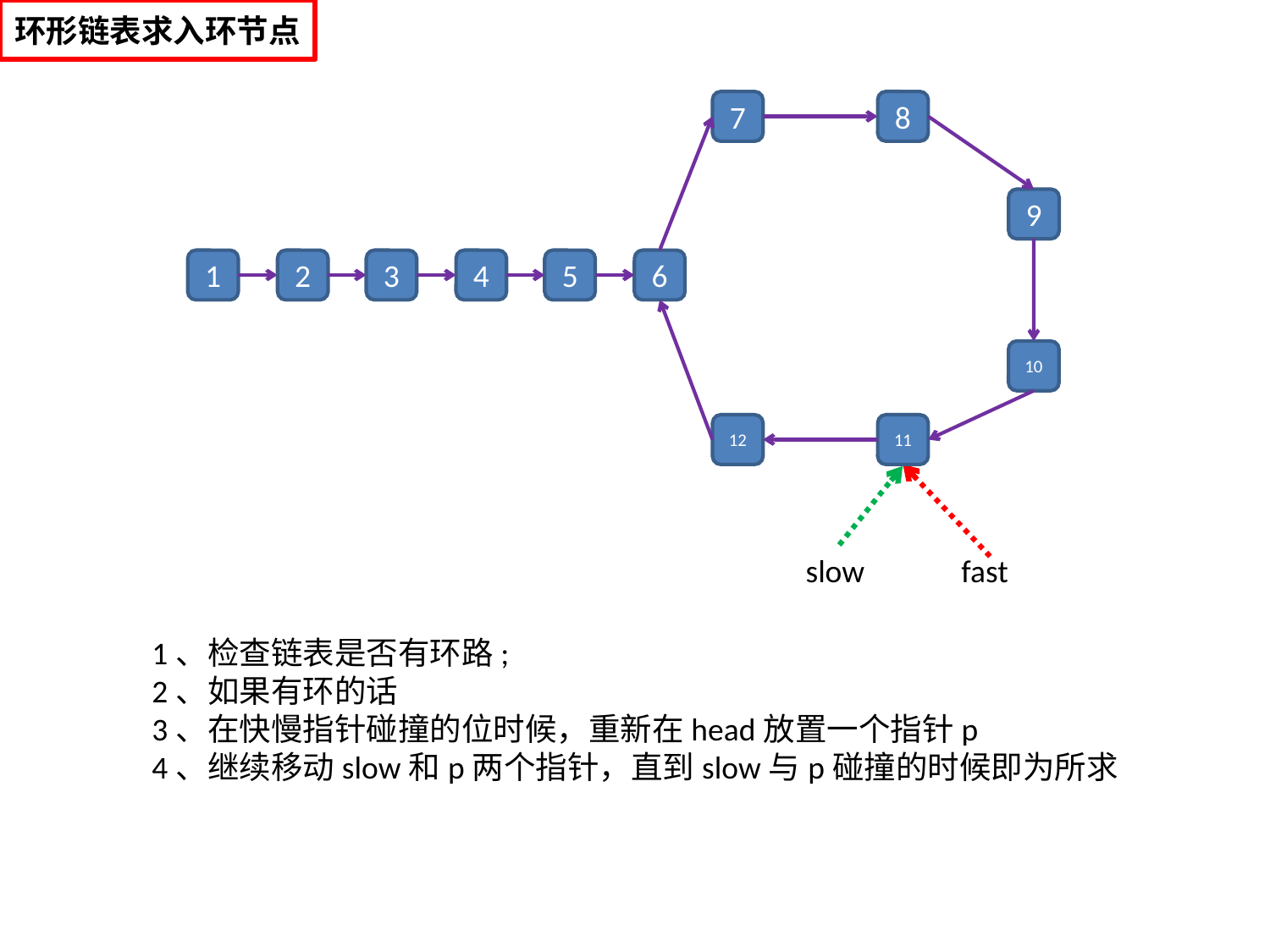

环形链表求入环节点
7
8
9
1
2
3
4
5
6
10
12
11
slow
fast
1、检查链表是否有环路;
2、如果有环的话
3、在快慢指针碰撞的位时候，重新在head放置一个指针p
4、继续移动slow和p两个指针，直到slow与p碰撞的时候即为所求